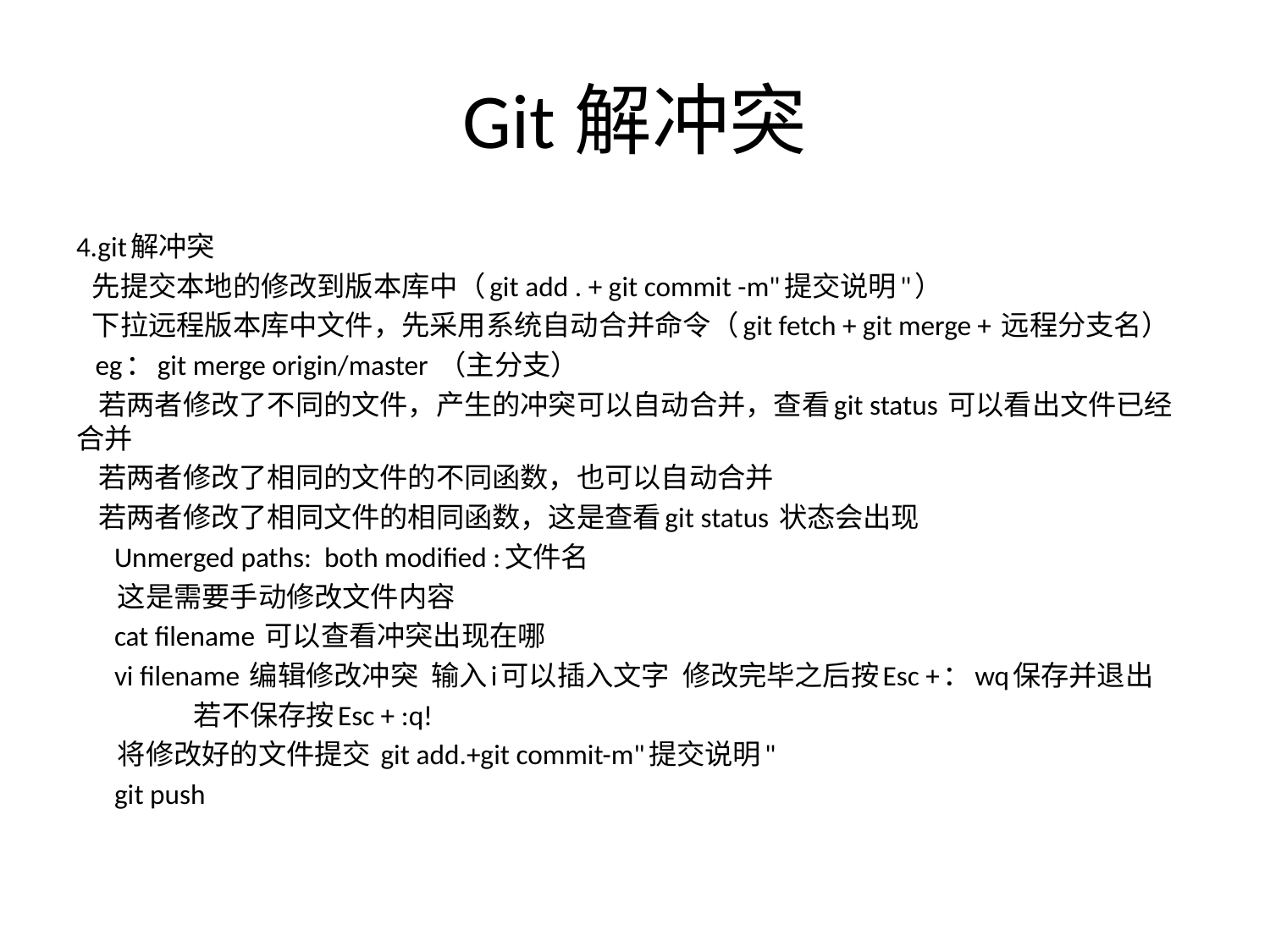

# Git解冲突
4.git解冲突
  先提交本地的修改到版本库中（git add . + git commit -m"提交说明"）
  下拉远程版本库中文件，先采用系统自动合并命令（git fetch + git merge + 远程分支名）
   eg：git merge origin/master （主分支）
   若两者修改了不同的文件，产生的冲突可以自动合并，查看git status 可以看出文件已经合并
   若两者修改了相同的文件的不同函数，也可以自动合并
   若两者修改了相同文件的相同函数，这是查看git status 状态会出现
      Unmerged paths:  both modified :文件名
      这是需要手动修改文件内容
      cat filename 可以查看冲突出现在哪
      vi filename 编辑修改冲突  输入i可以插入文字  修改完毕之后按Esc +：wq保存并退出
                  若不保存按Esc + :q!
      将修改好的文件提交 git add.+git commit-m"提交说明"
      git push